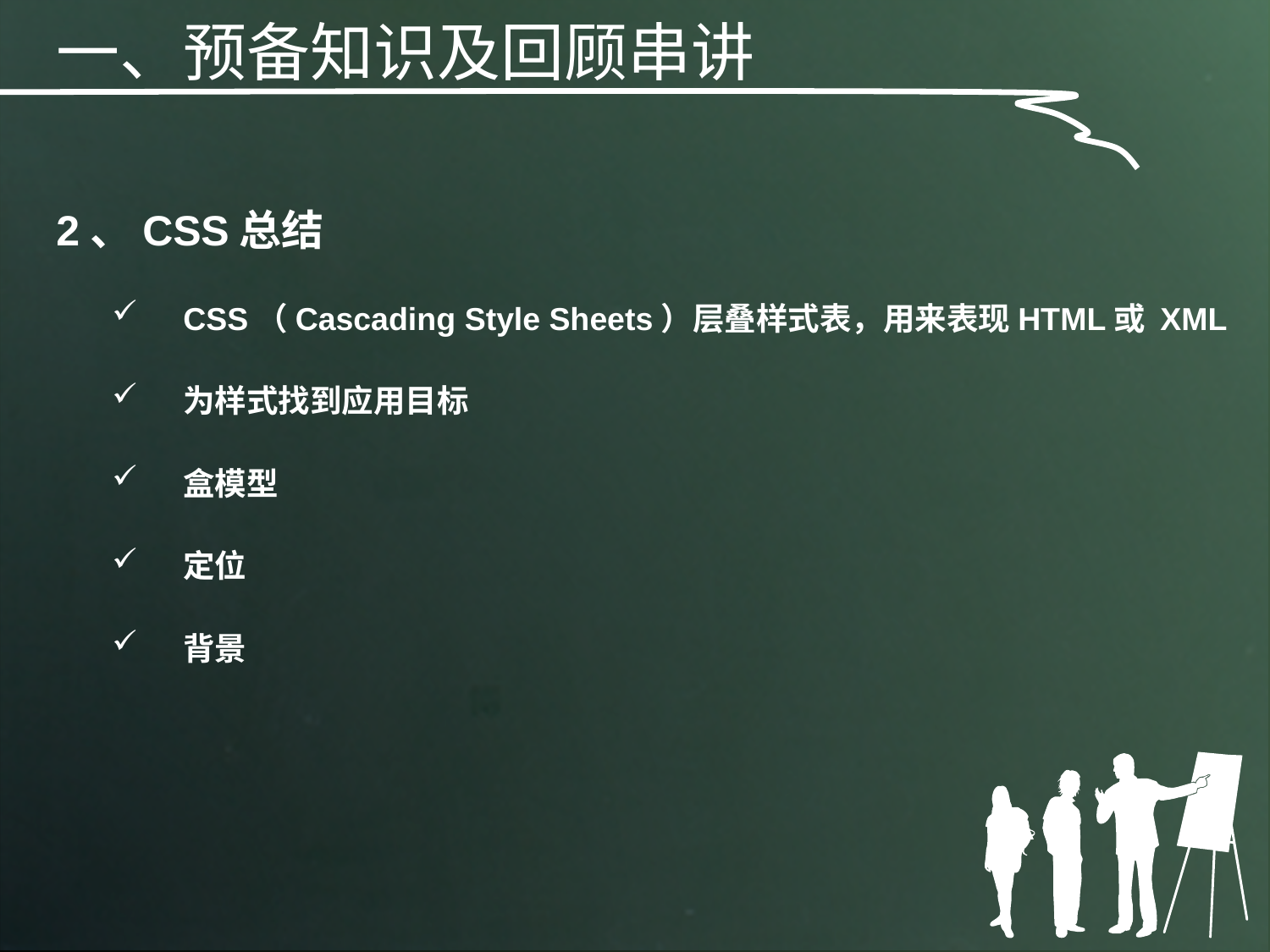

一、预备知识及回顾串讲

2、CSS总结
CSS（Cascading Style Sheets）层叠样式表，用来表现HTML或 XML
为样式找到应用目标
盒模型
定位
背景